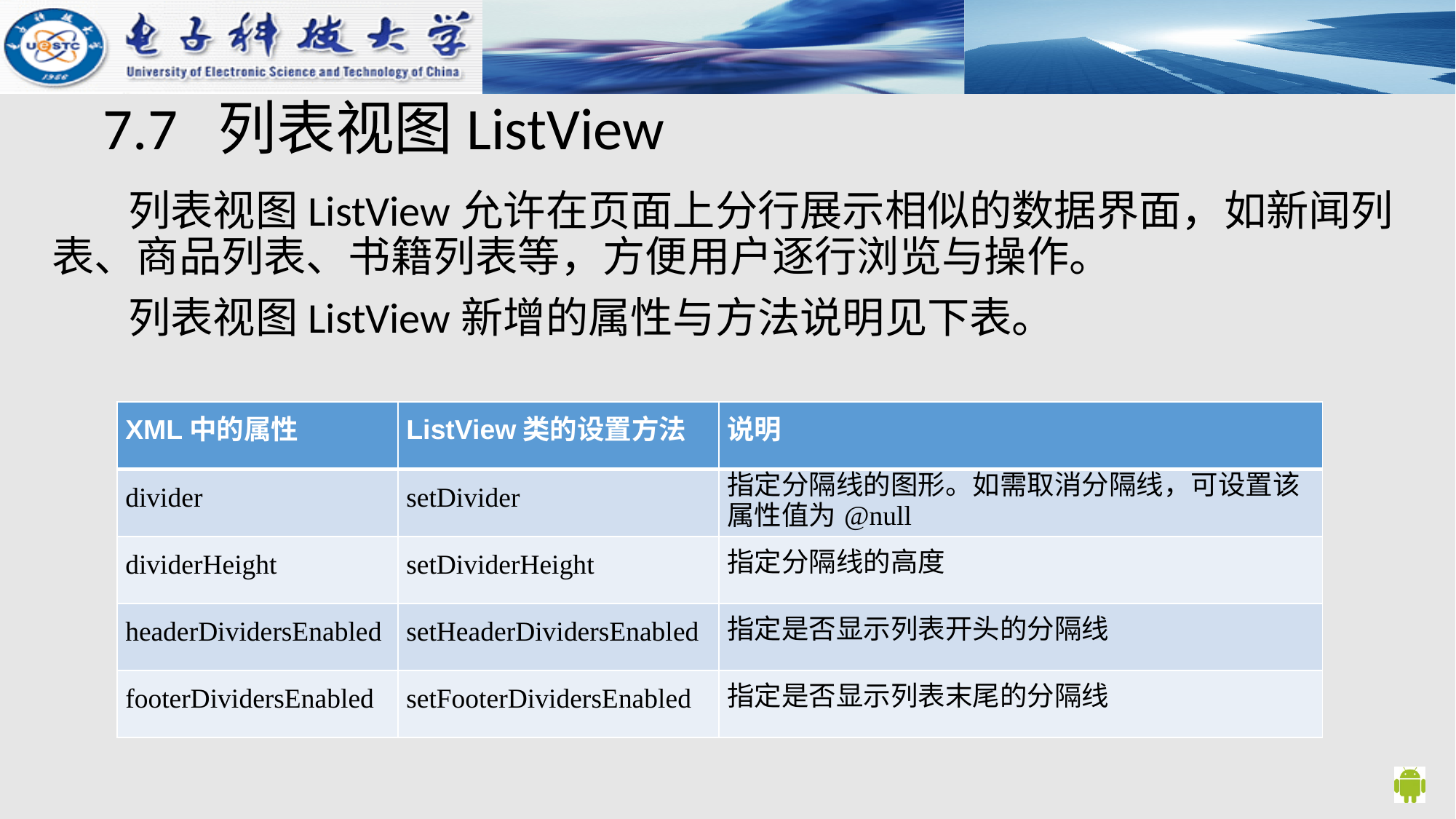

# 7.7  列表视图ListView
       列表视图ListView允许在页面上分行展示相似的数据界面，如新闻列表、商品列表、书籍列表等，方便用户逐行浏览与操作。
       列表视图ListView新增的属性与方法说明见下表。
| XML中的属性 | ListView类的设置方法 | 说明 |
| --- | --- | --- |
| divider | setDivider | 指定分隔线的图形。如需取消分隔线，可设置该属性值为@null |
| dividerHeight | setDividerHeight | 指定分隔线的高度 |
| headerDividersEnabled | setHeaderDividersEnabled | 指定是否显示列表开头的分隔线 |
| footerDividersEnabled | setFooterDividersEnabled | 指定是否显示列表末尾的分隔线 |